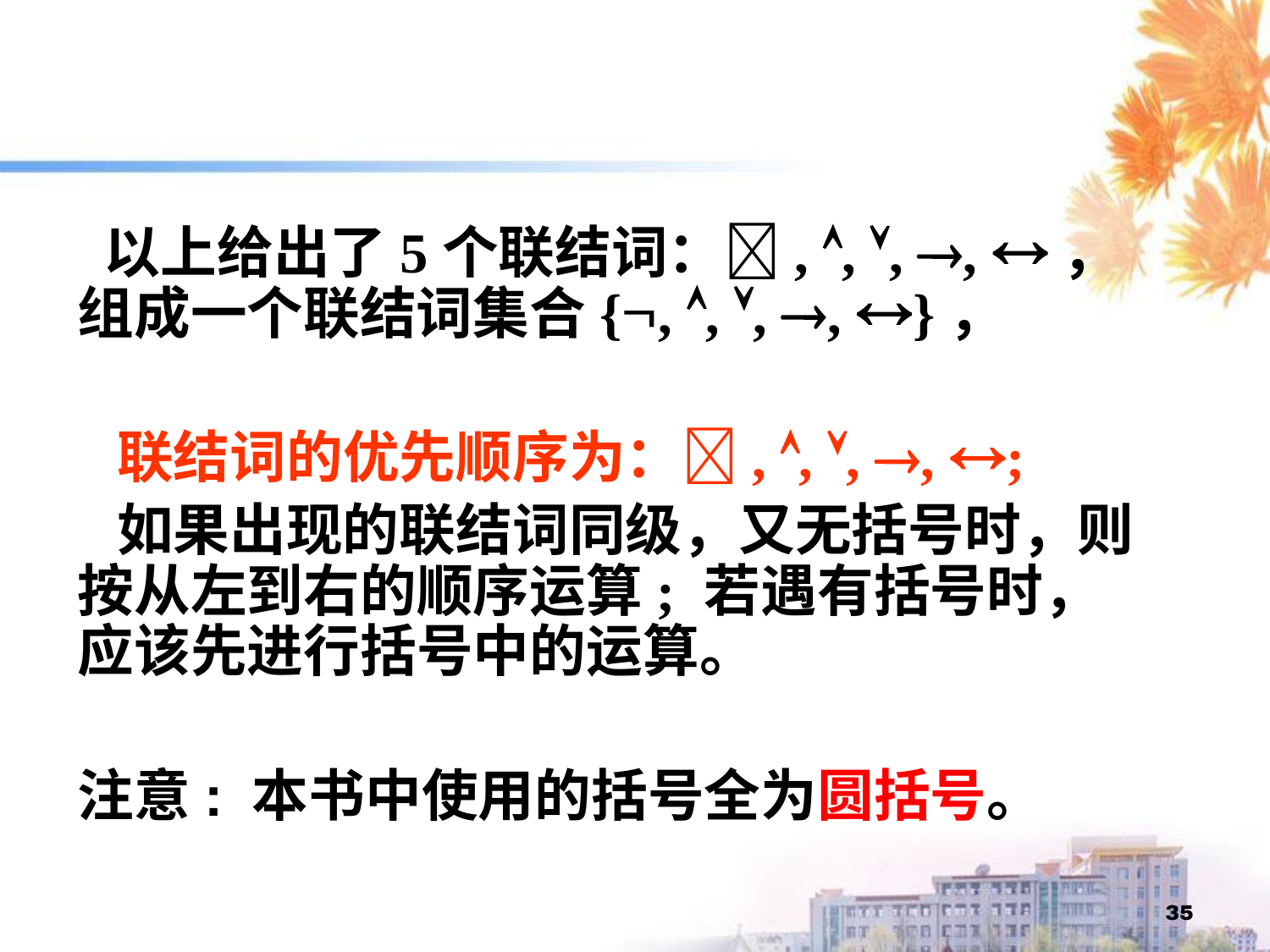

以上给出了5个联结词：¬, ∧, ∨, →, ↔，组成一个联结词集合{¬, ∧, ∨, →, ↔}，

  联结词的优先顺序为：¬, ∧, ∨, →, ↔;
  如果出现的联结词同级，又无括号时，则按从左到右的顺序运算; 若遇有括号时，应该先进行括号中的运算。

注意: 本书中使用的括号全为圆括号。
35